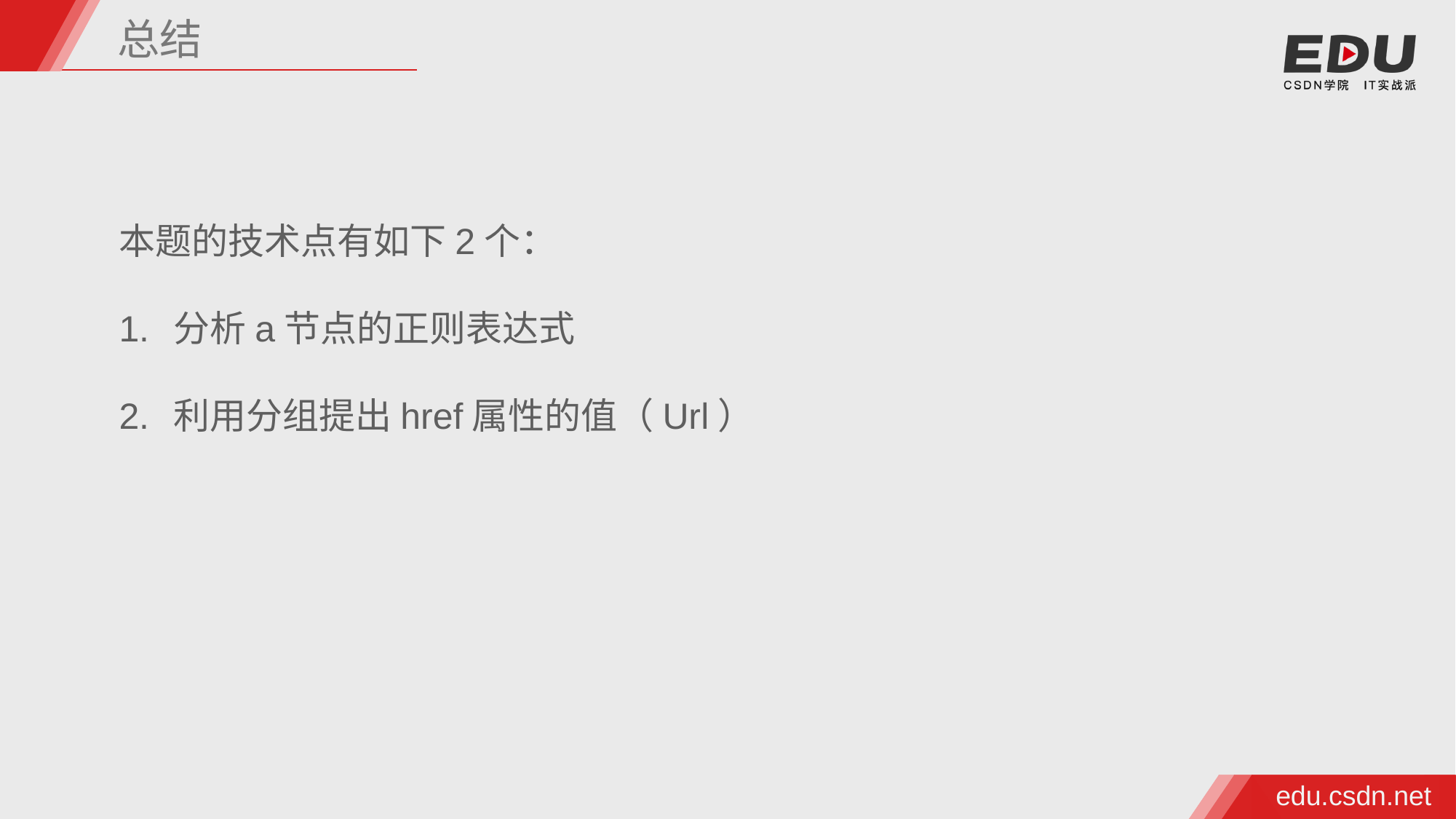

总结
本题的技术点有如下2个：
分析a节点的正则表达式
利用分组提出href属性的值（Url）
edu.csdn.net